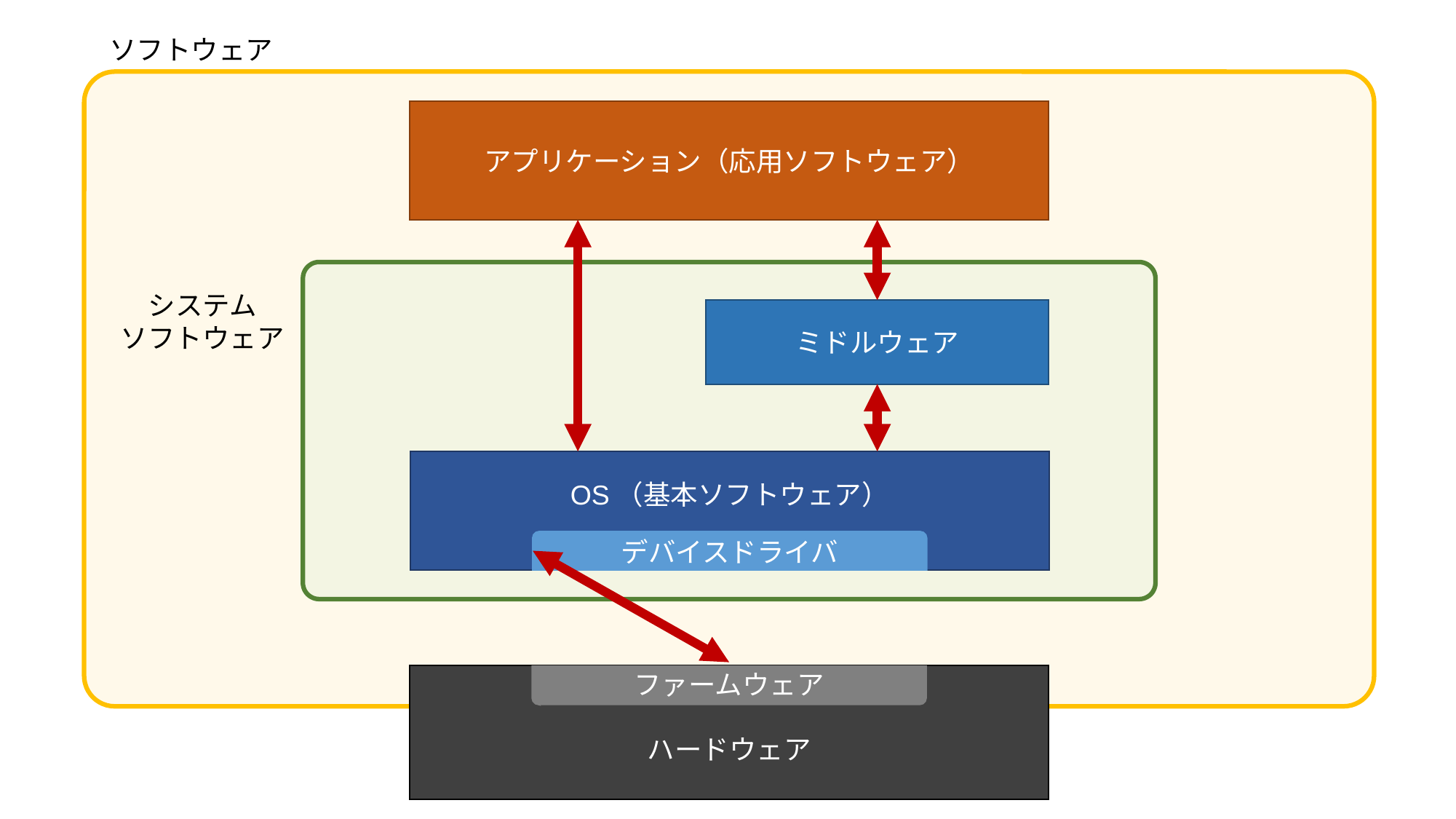

ソフトウェア

アプリケーション（応用ソフトウェア）

システム
ソフトウェア
ミドルウェア
OS（基本ソフトウェア）

デバイスドライバ
ファームウェア

ハードウェア